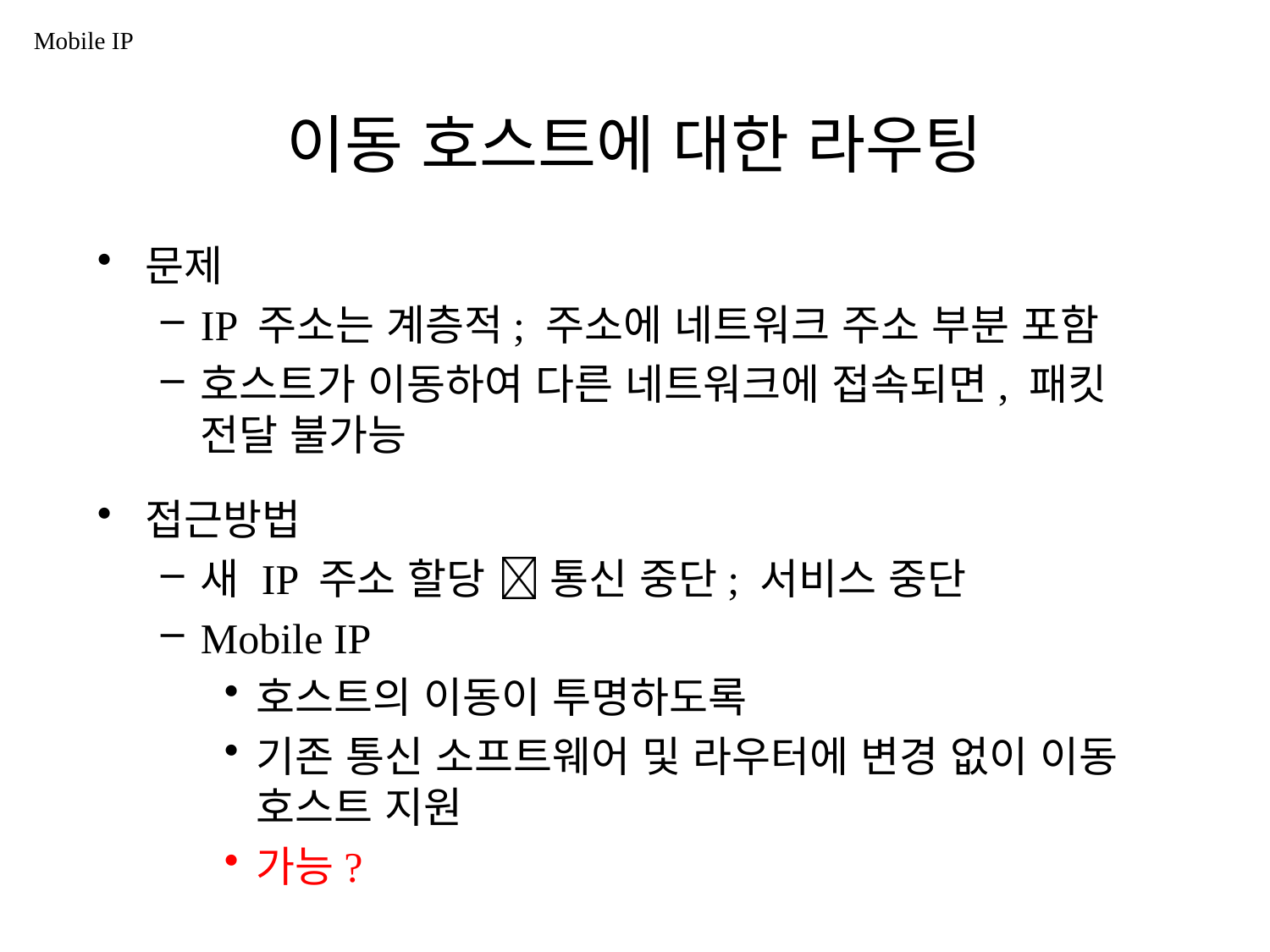

Mobile IP
# 이동 호스트에 대한 라우팅
문제
IP 주소는 계층적; 주소에 네트워크 주소 부분 포함
호스트가 이동하여 다른 네트워크에 접속되면, 패킷 전달 불가능
접근방법
새 IP 주소 할당 ⇒ 통신 중단; 서비스 중단
Mobile IP
호스트의 이동이 투명하도록
기존 통신 소프트웨어 및 라우터에 변경 없이 이동 호스트 지원
가능?